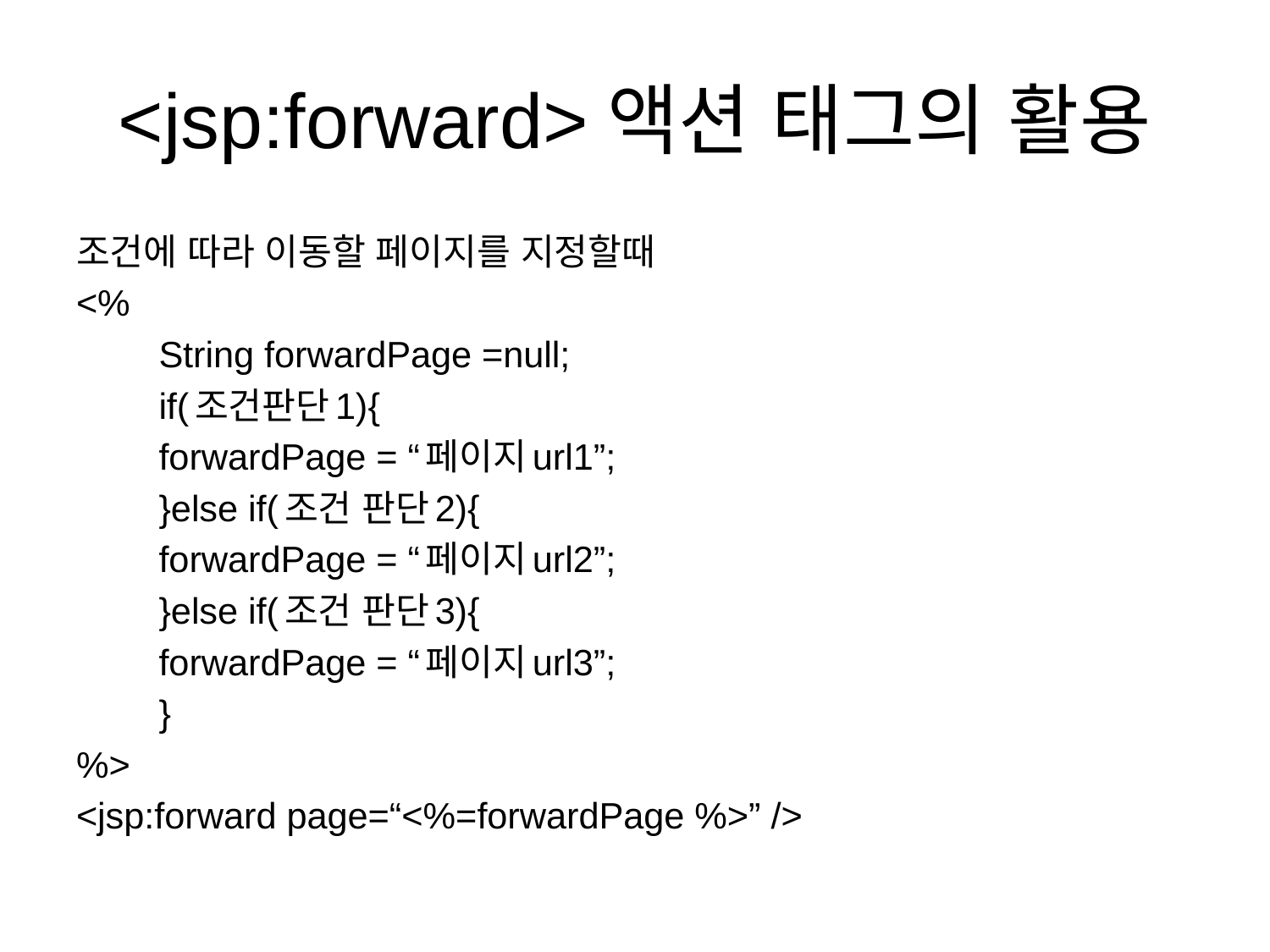

# <jsp:forward>액션 태그의 활용
조건에 따라 이동할 페이지를 지정할때
<%
	String forwardPage =null;
	if(조건판단1){
	forwardPage = “페이지url1”;
	}else if(조건 판단2){
	forwardPage = “페이지url2”;
	}else if(조건 판단3){
	forwardPage = “페이지url3”;
	}
%>
<jsp:forward page=“<%=forwardPage %>” />